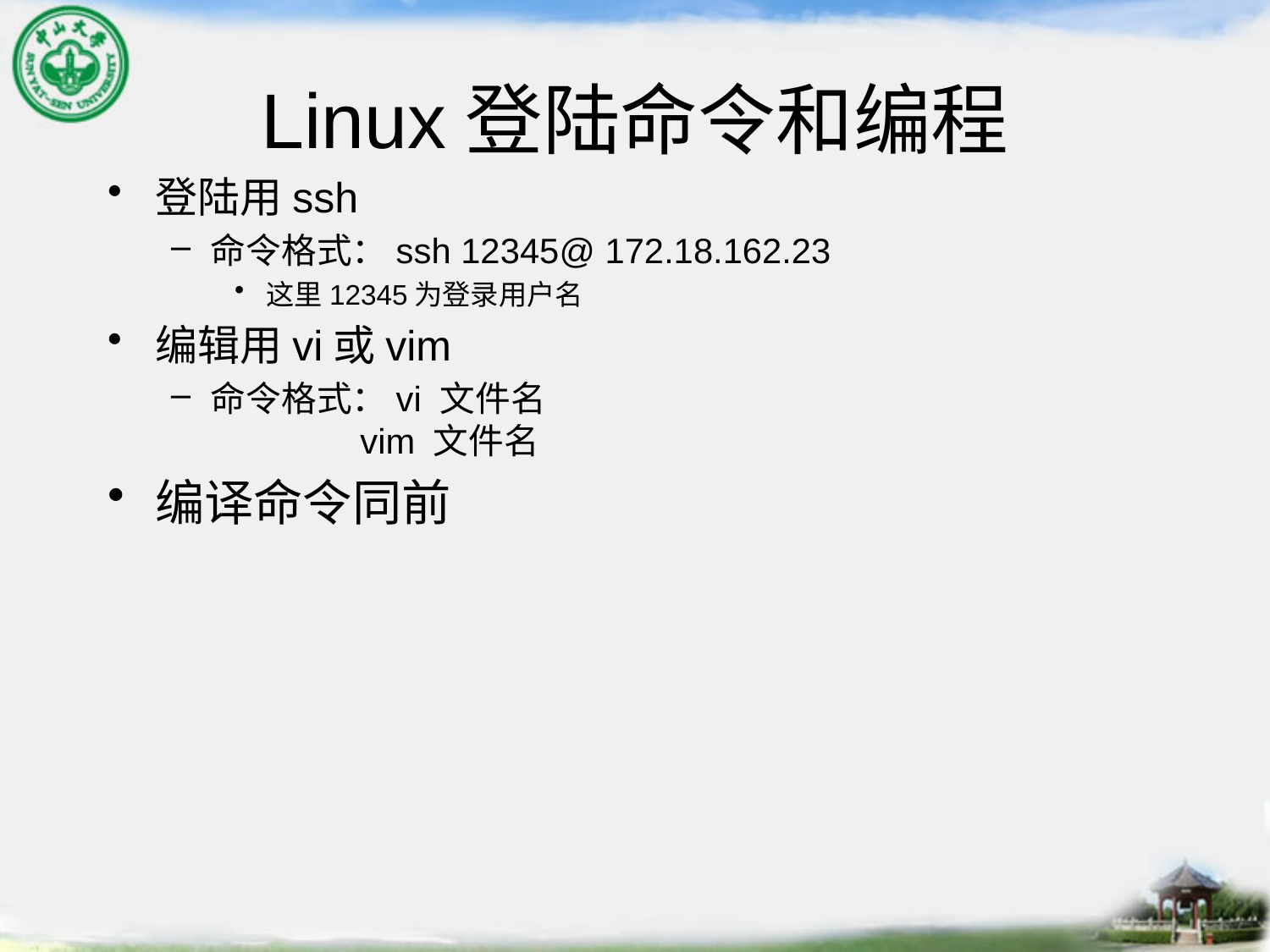

# Linux登陆命令和编程
登陆用ssh
命令格式：ssh 12345@ 172.18.162.23
这里12345为登录用户名
编辑用vi或vim
命令格式：vi 文件名
                  vim 文件名
编译命令同前